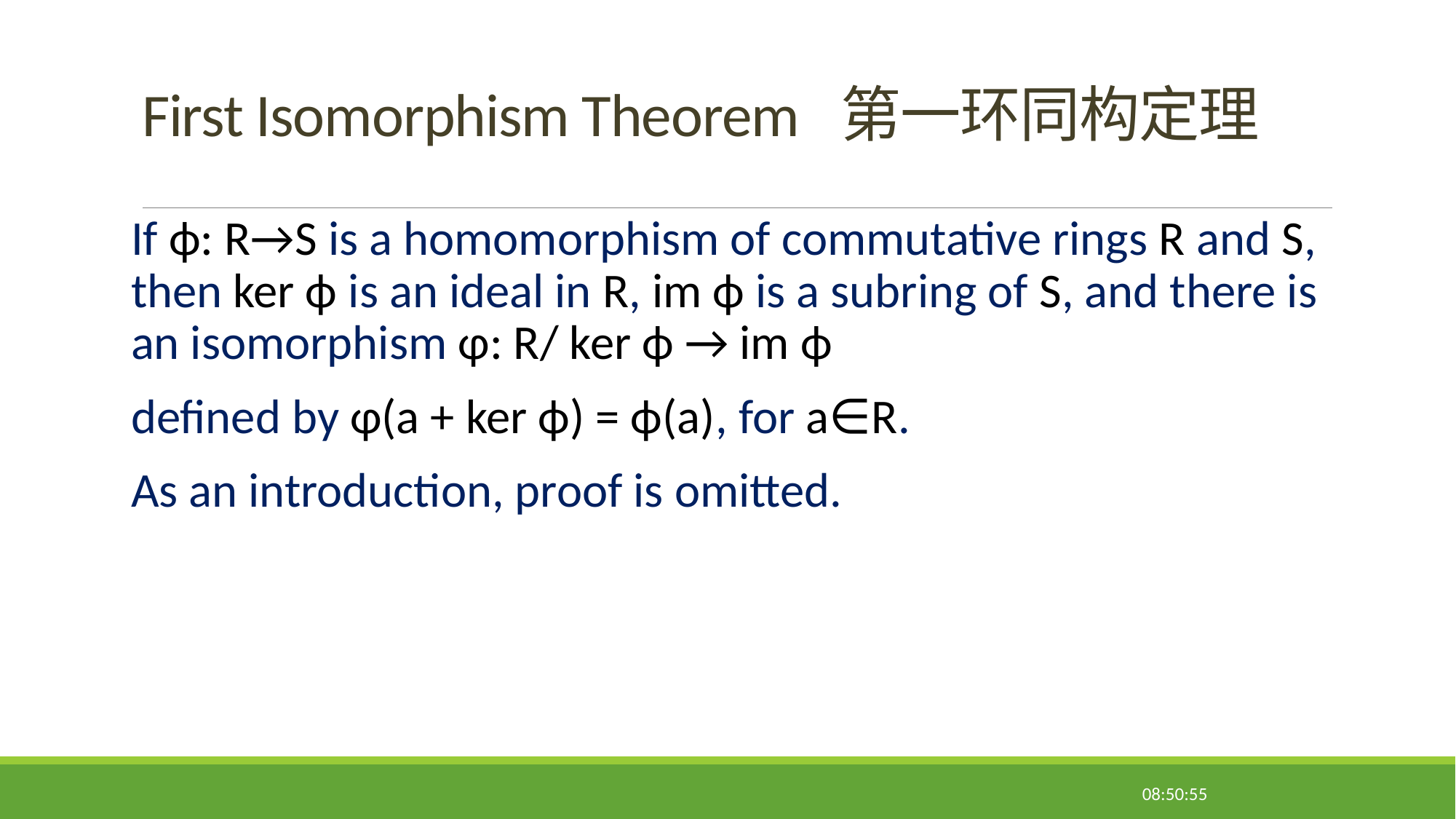

# First Isomorphism Theorem  第一环同构定理
If ϕ: R→S is a homomorphism of commutative rings R and S, then ker ϕ is an ideal in R, im ϕ is a subring of S, and there is an isomorphism φ: R/ ker ϕ → im ϕ
defined by φ(a + ker ϕ) = ϕ(a), for a∈R.
As an introduction, proof is omitted.
08:50:55